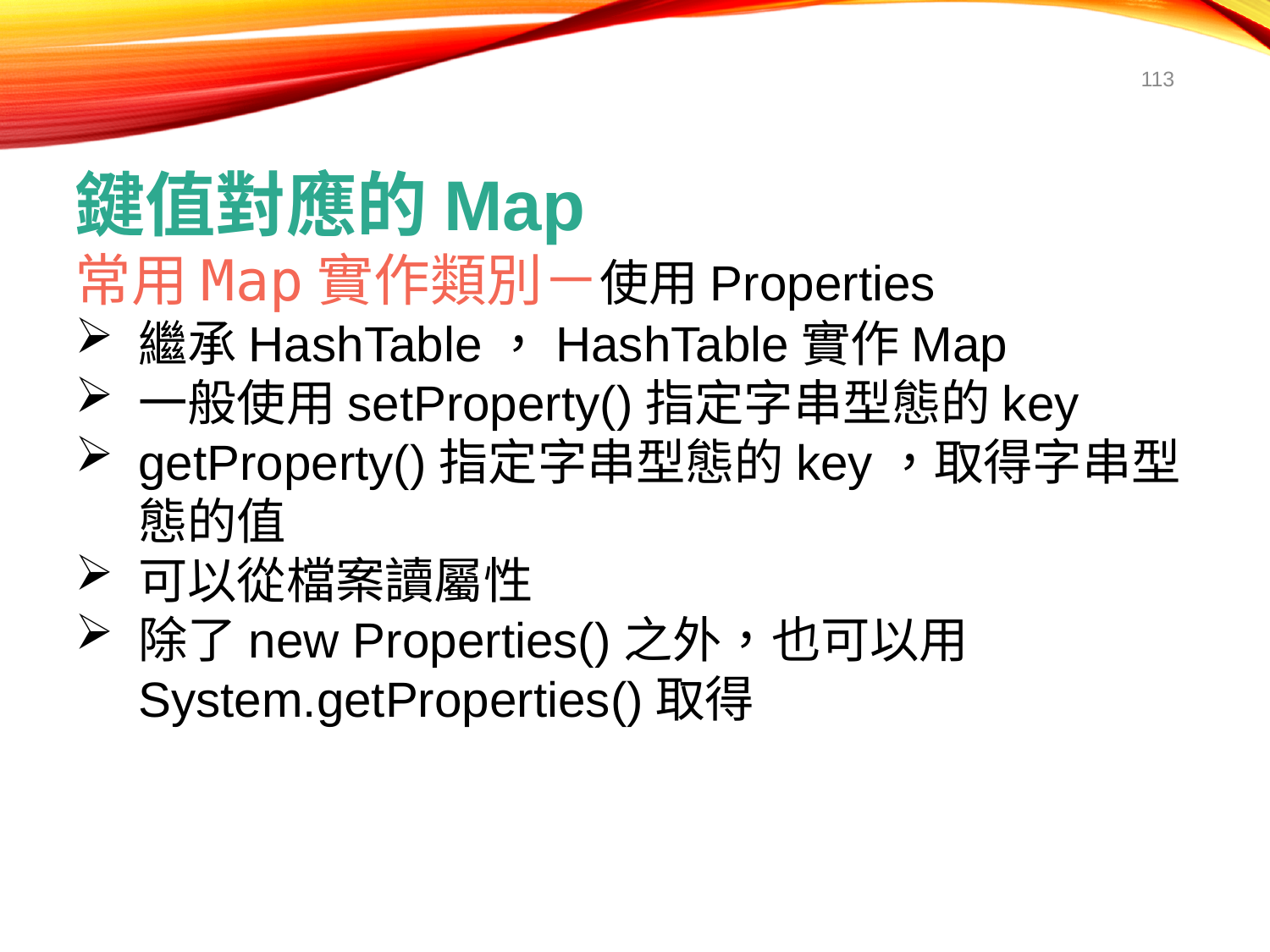

113
鍵值對應的Map
常用Map實作類別－使用Properties
繼承HashTable，HashTable實作Map
一般使用setProperty()指定字串型態的key
getProperty()指定字串型態的key，取得字串型態的值
可以從檔案讀屬性
除了new Properties()之外，也可以用System.getProperties()取得